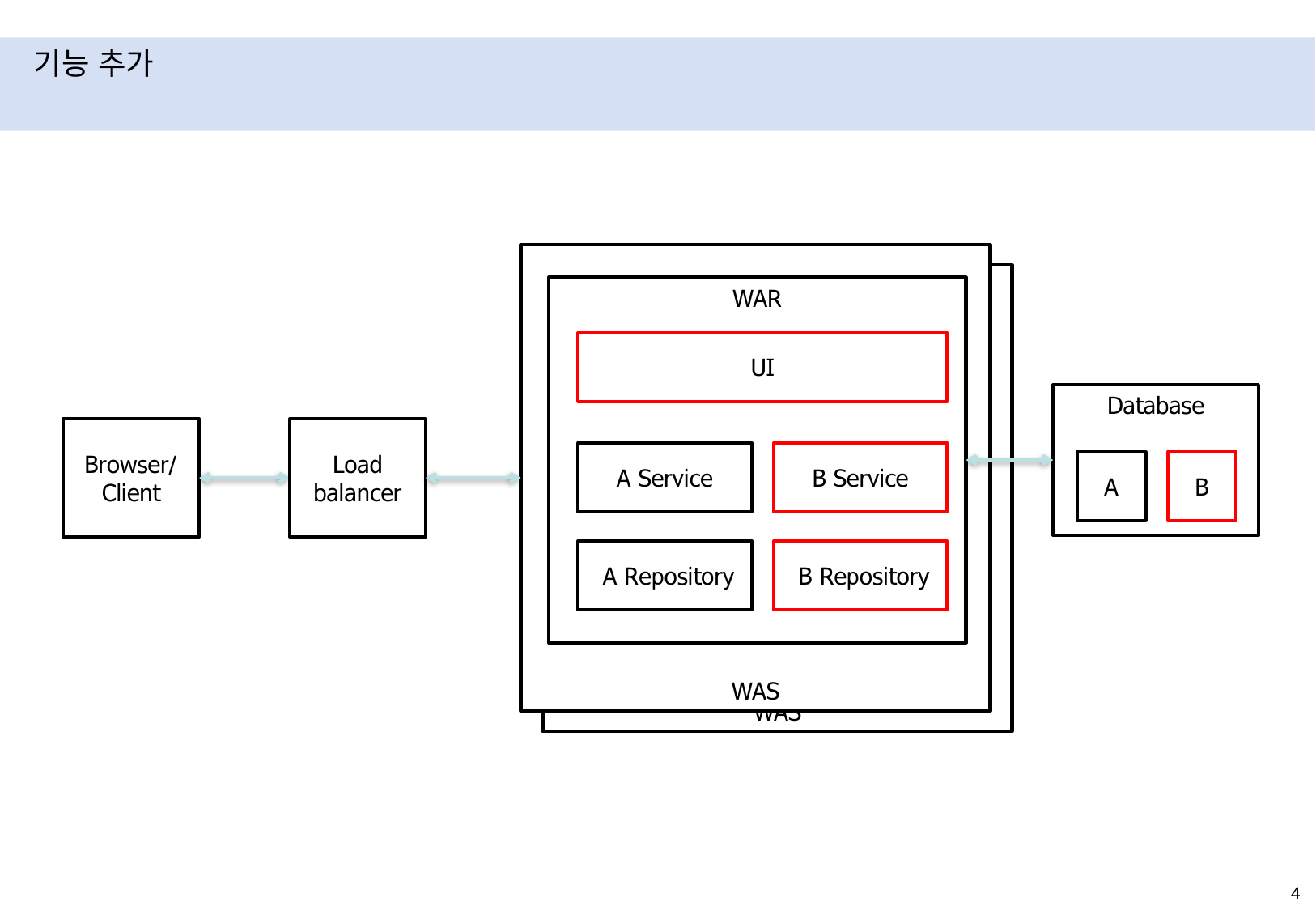

# 기능 추가
WAS
WAS
WAR
UI
Database
Browser/
Client
Load
balancer
A Service
B Service
A
B
 A Repository
 B Repository